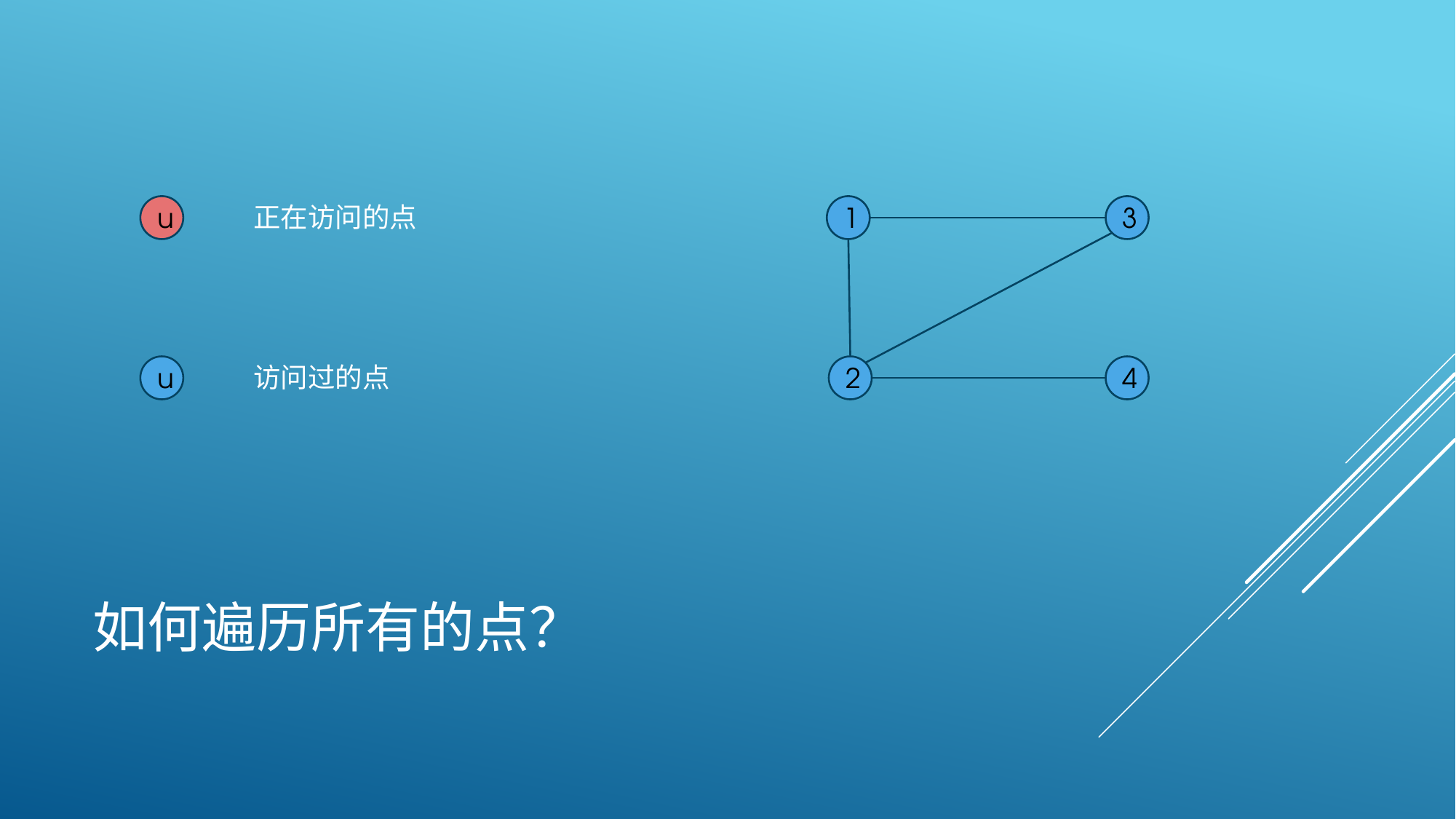

正在访问的点
u
1
3
2
4
访问过的点
u
# 如何遍历所有的点？